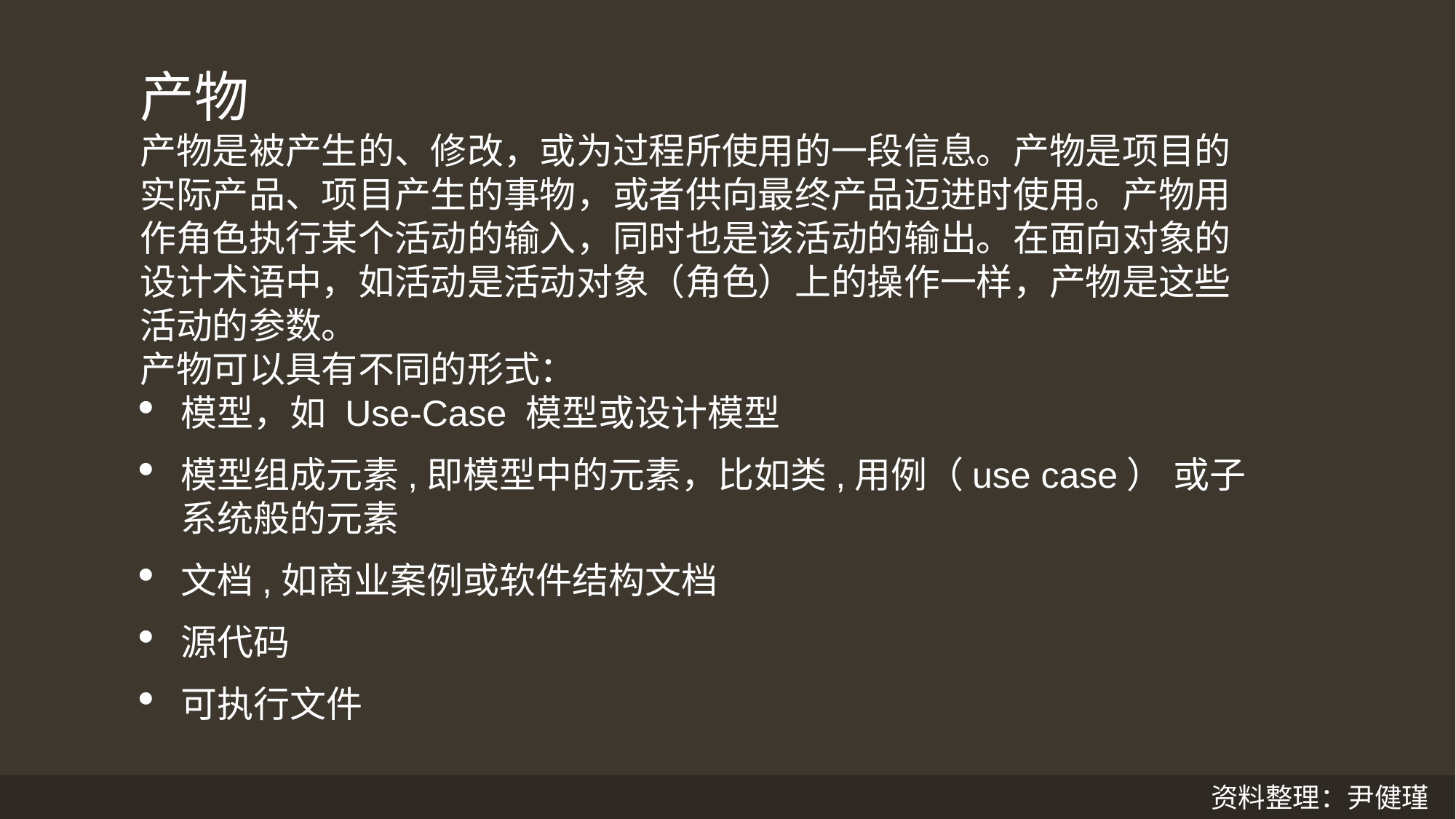

产物
产物是被产生的、修改，或为过程所使用的一段信息。产物是项目的实际产品、项目产生的事物，或者供向最终产品迈进时使用。产物用作角色执行某个活动的输入，同时也是该活动的输出。在面向对象的设计术语中，如活动是活动对象（角色）上的操作一样，产物是这些活动的参数。
产物可以具有不同的形式：
模型，如 Use-Case 模型或设计模型
模型组成元素,即模型中的元素，比如类,用例（use case） 或子系统般的元素
文档,如商业案例或软件结构文档
源代码
可执行文件
资料整理：尹健瑾